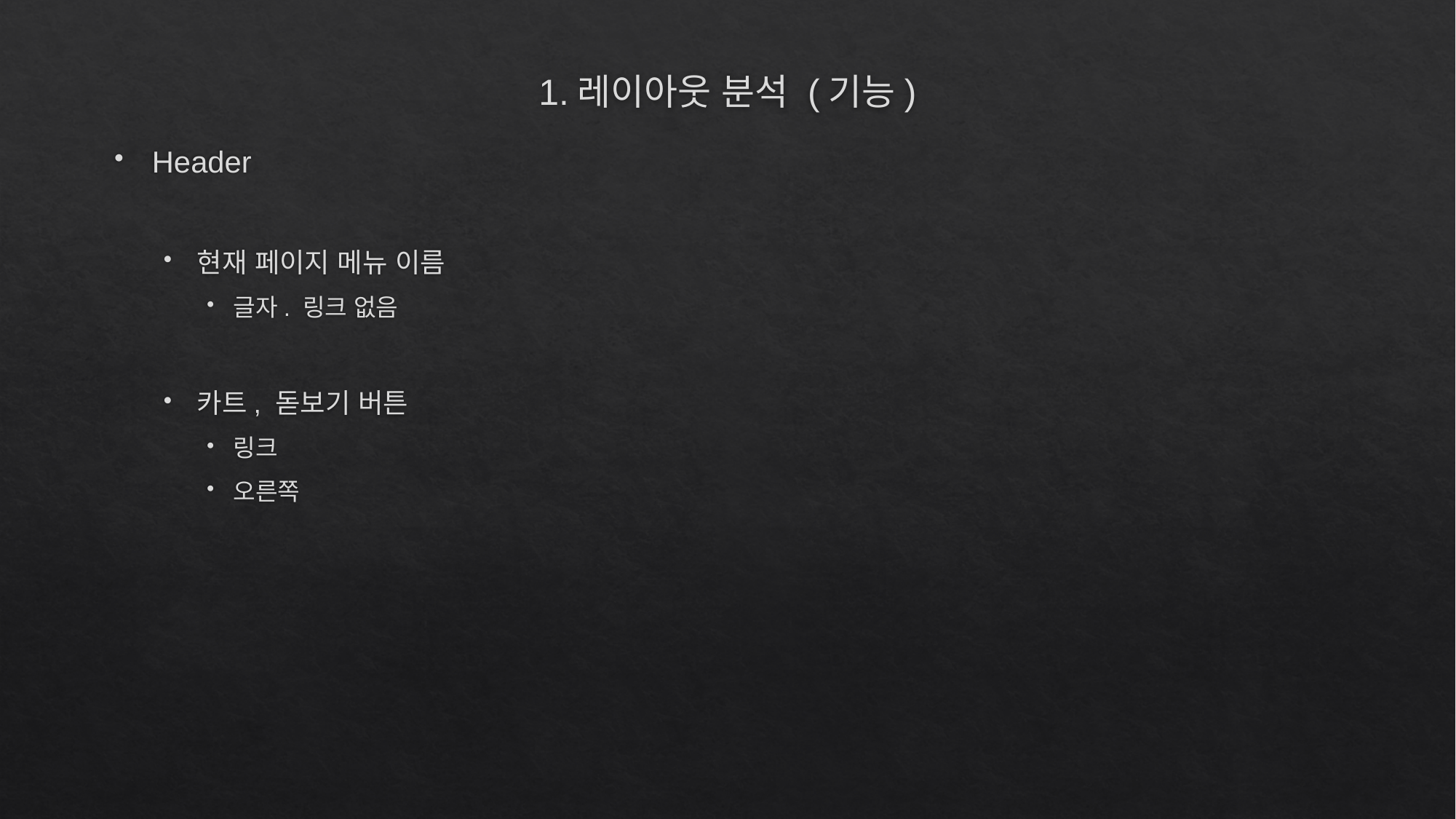

# 1.레이아웃 분석 (기능)
Header

현재 페이지 메뉴 이름
글자. 링크 없음

카트, 돋보기 버튼
링크
오른쪽